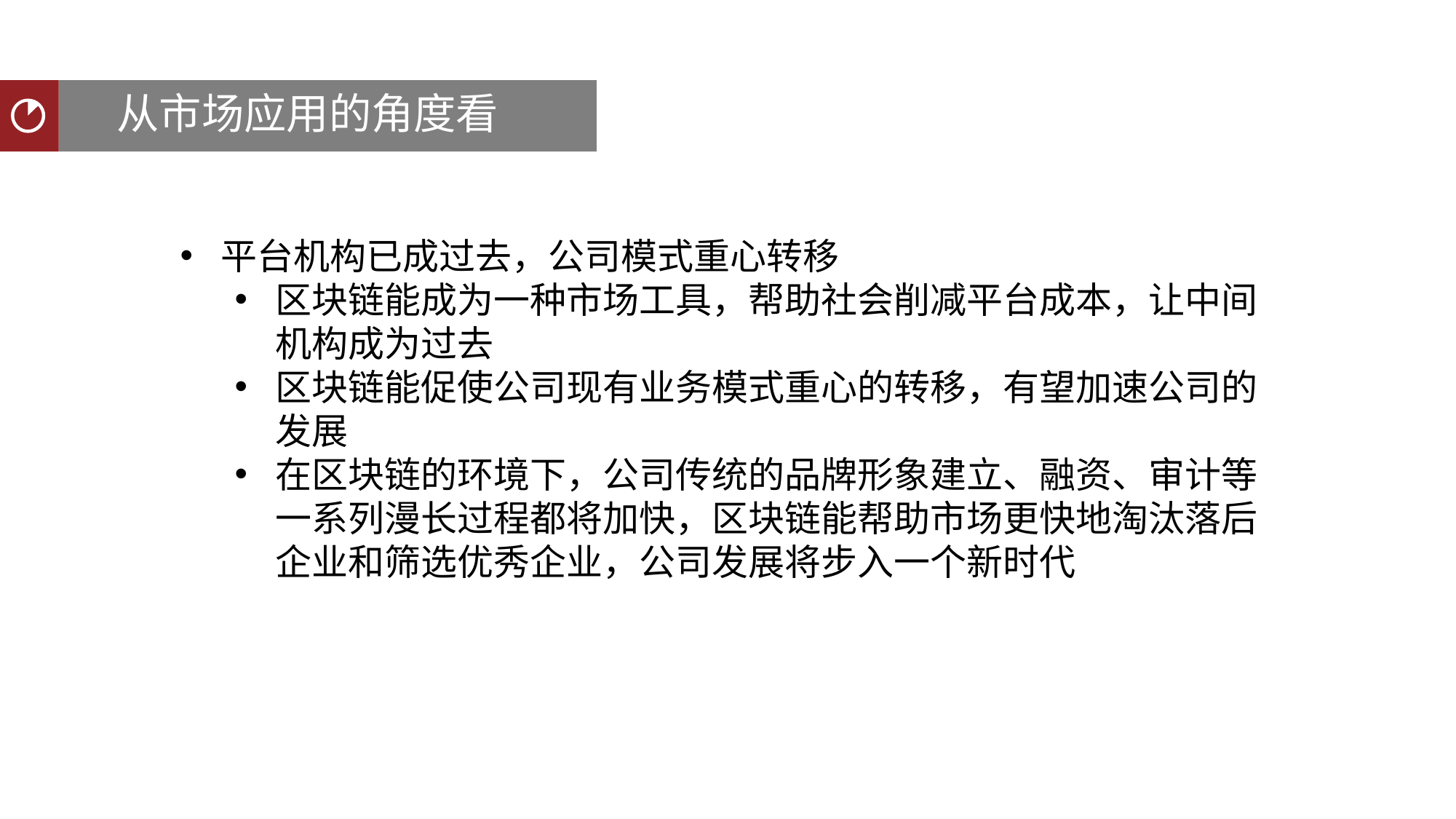

从市场应用的角度看
平台机构已成过去，公司模式重心转移
区块链能成为一种市场工具，帮助社会削减平台成本，让中间机构成为过去
区块链能促使公司现有业务模式重心的转移，有望加速公司的发展
在区块链的环境下，公司传统的品牌形象建立、融资、审计等一系列漫长过程都将加快，区块链能帮助市场更快地淘汰落后企业和筛选优秀企业，公司发展将步入一个新时代